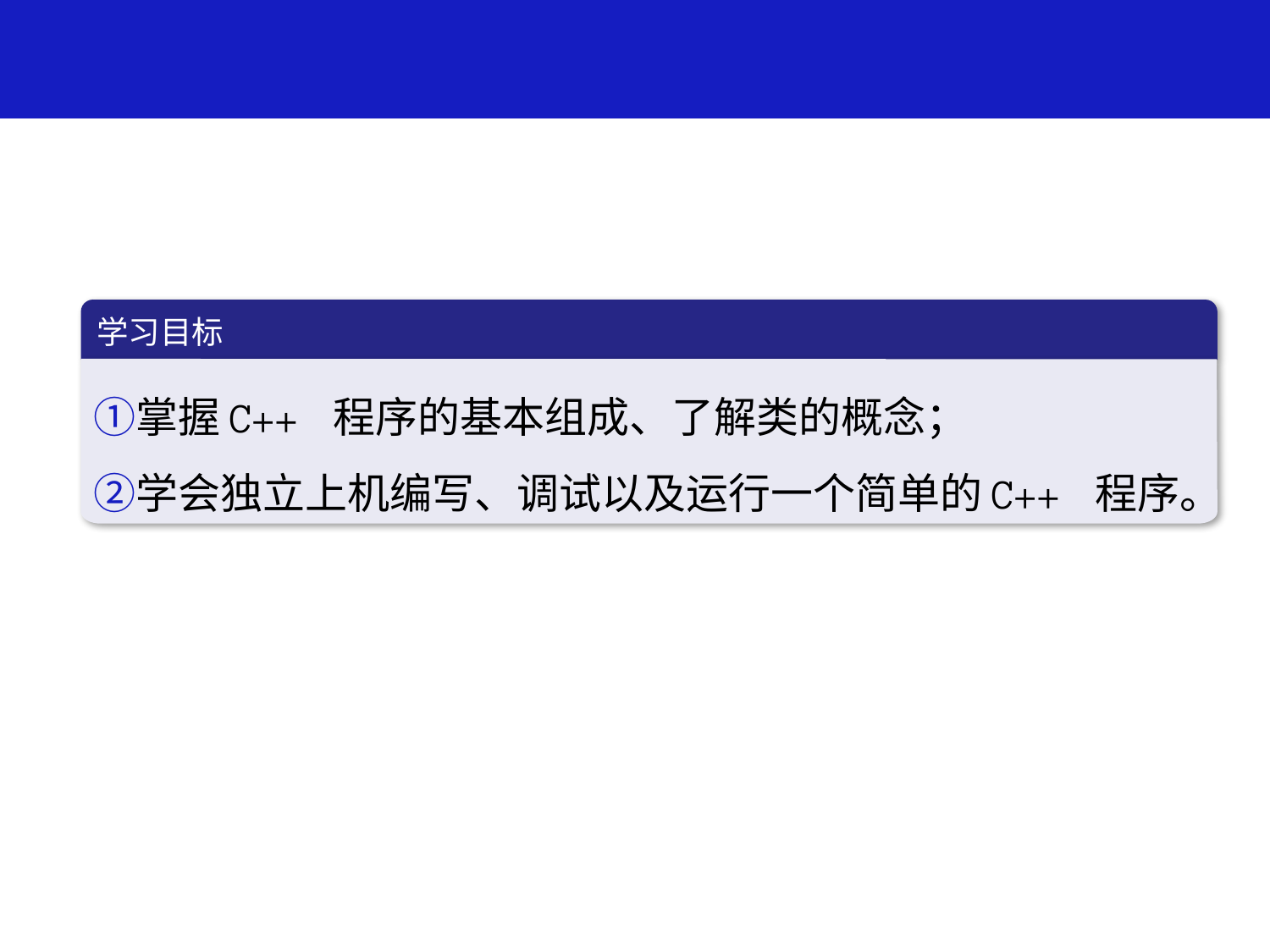

前言
学习目标
学习目标
掌握C++ 程序的基本组成、了解类的概念；
学会独立上机编写、调试以及运行一个简单的C++ 程序。
3